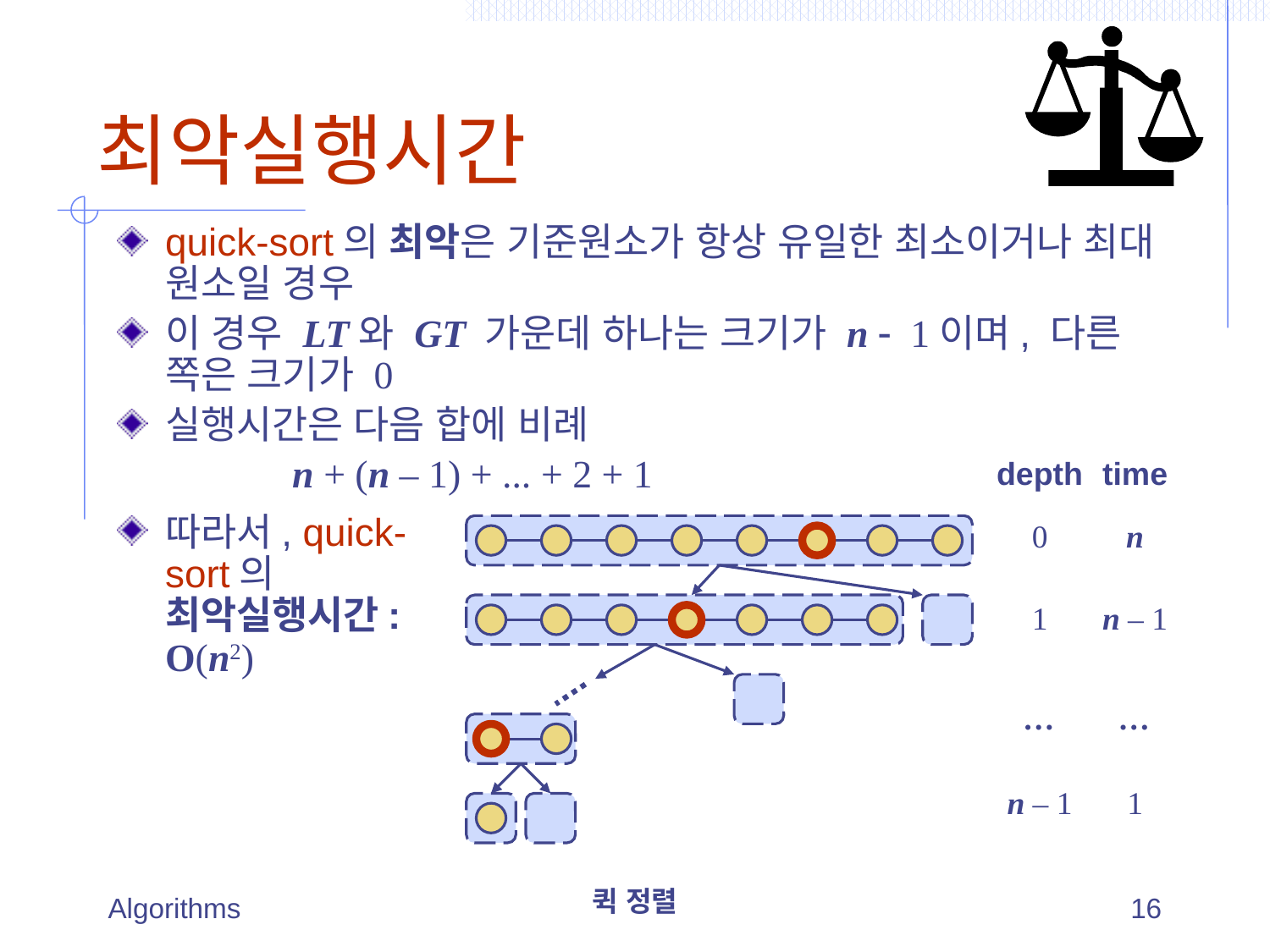

# 최악실행시간
quick-sort의 최악은 기준원소가 항상 유일한 최소이거나 최대 원소일 경우
이 경우 LT와 GT 가운데 하나는 크기가 n − 1이며, 다른 쪽은 크기가 0
실행시간은 다음 합에 비례
		n + (n – 1) + ... + 2 + 1
| depth | time |
| --- | --- |
| 0 | n |
| 1 | n – 1 |
| … | … |
| n – 1 | 1 |
따라서, quick-sort의 최악실행시간: O(n2)

Algorithms
퀵 정렬
16